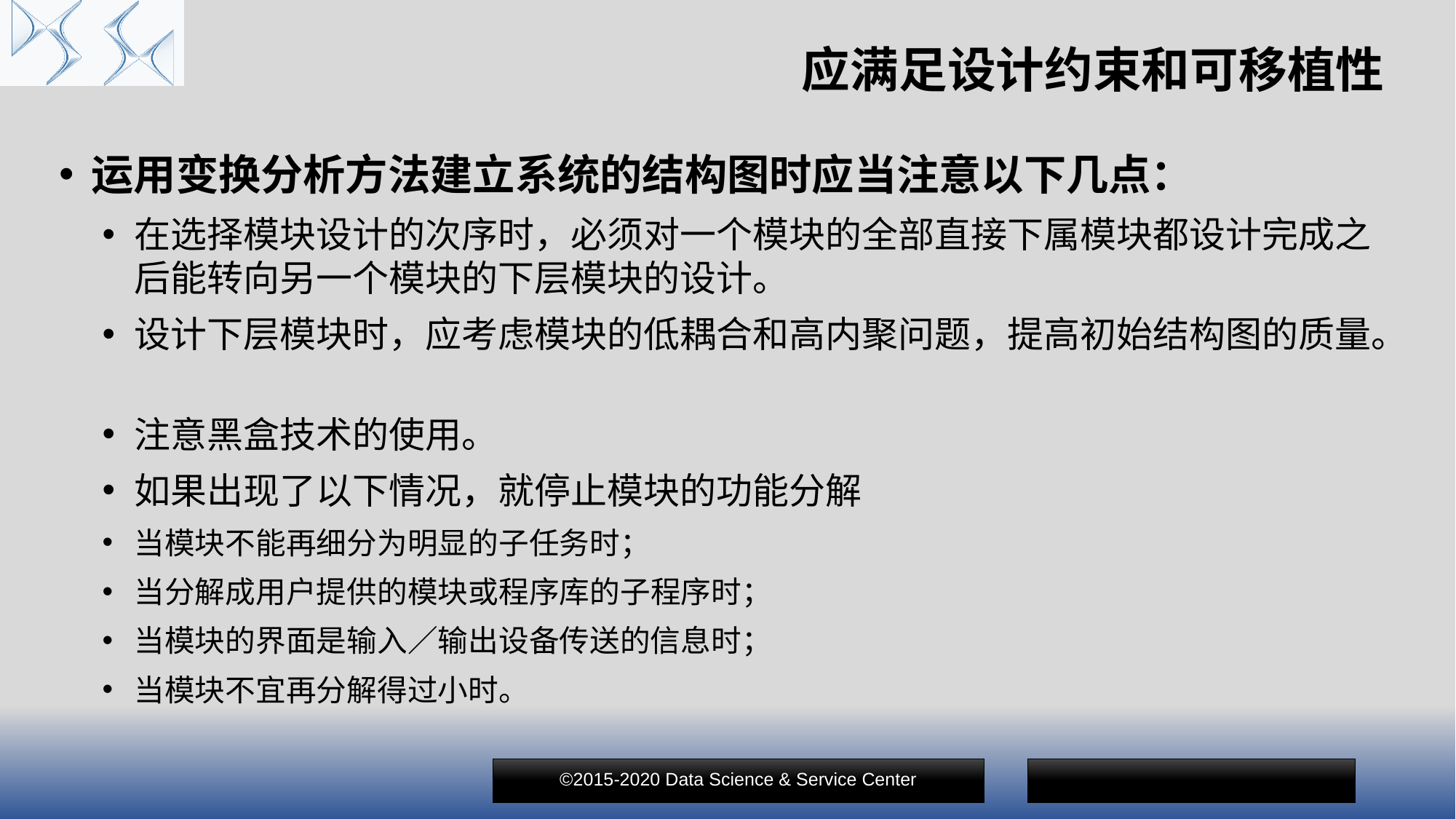

# 应满足设计约束和可移植性
运用变换分析方法建立系统的结构图时应当注意以下几点：
在选择模块设计的次序时，必须对一个模块的全部直接下属模块都设计完成之后能转向另一个模块的下层模块的设计。
设计下层模块时，应考虑模块的低耦合和高内聚问题，提高初始结构图的质量。
注意黑盒技术的使用。
如果出现了以下情况，就停止模块的功能分解
当模块不能再细分为明显的子任务时；
当分解成用户提供的模块或程序库的子程序时；
当模块的界面是输入／输出设备传送的信息时；
当模块不宜再分解得过小时。

©2015-2020 Data Science & Service Center
31